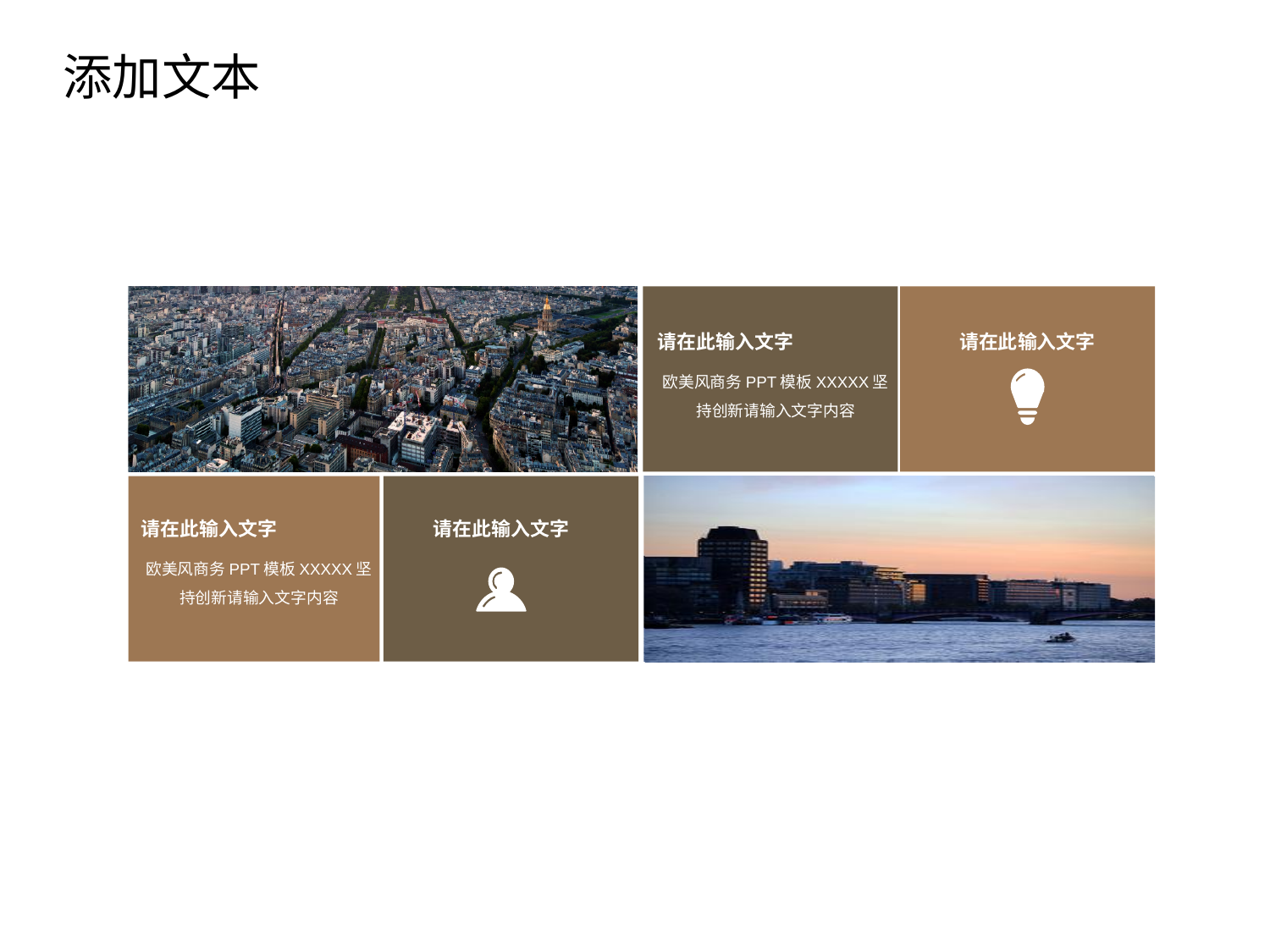

添加文本
点击添加文本

请在此输入文字
请在此输入文字
欧美风商务PPT模板XXXXX坚持创新请输入文字内容

点击添加文本

请在此输入文字
请在此输入文字
欧美风商务PPT模板XXXXX坚持创新请输入文字内容

点击添加文本
点击添加文本